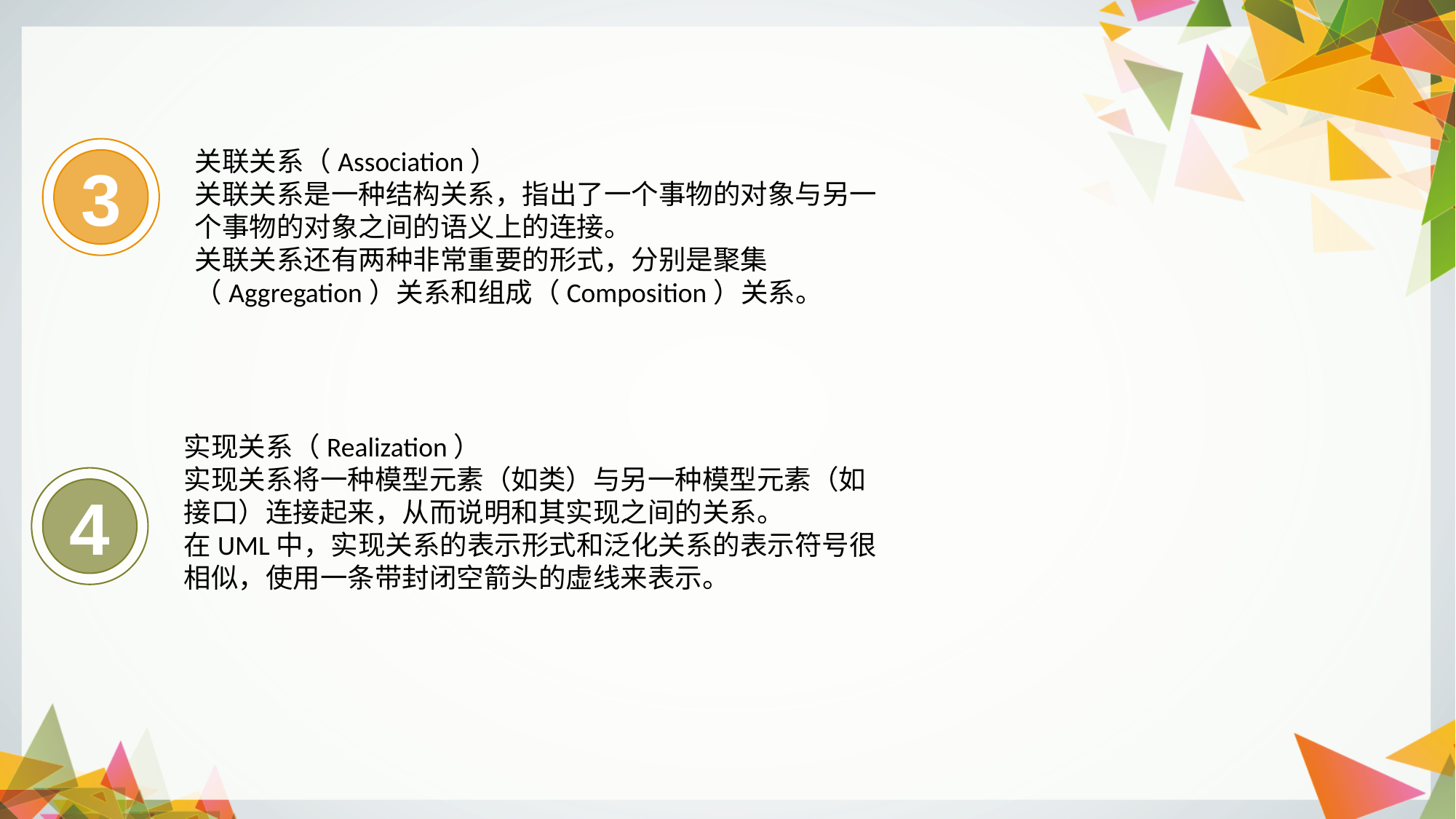

3

关联关系（Association）
关联关系是一种结构关系，指出了一个事物的对象与另一个事物的对象之间的语义上的连接。
关联关系还有两种非常重要的形式，分别是聚集（Aggregation）关系和组成（Composition）关系。
实现关系（Realization）
实现关系将一种模型元素（如类）与另一种模型元素（如接口）连接起来，从而说明和其实现之间的关系。
在UML中，实现关系的表示形式和泛化关系的表示符号很相似，使用一条带封闭空箭头的虚线来表示。

4